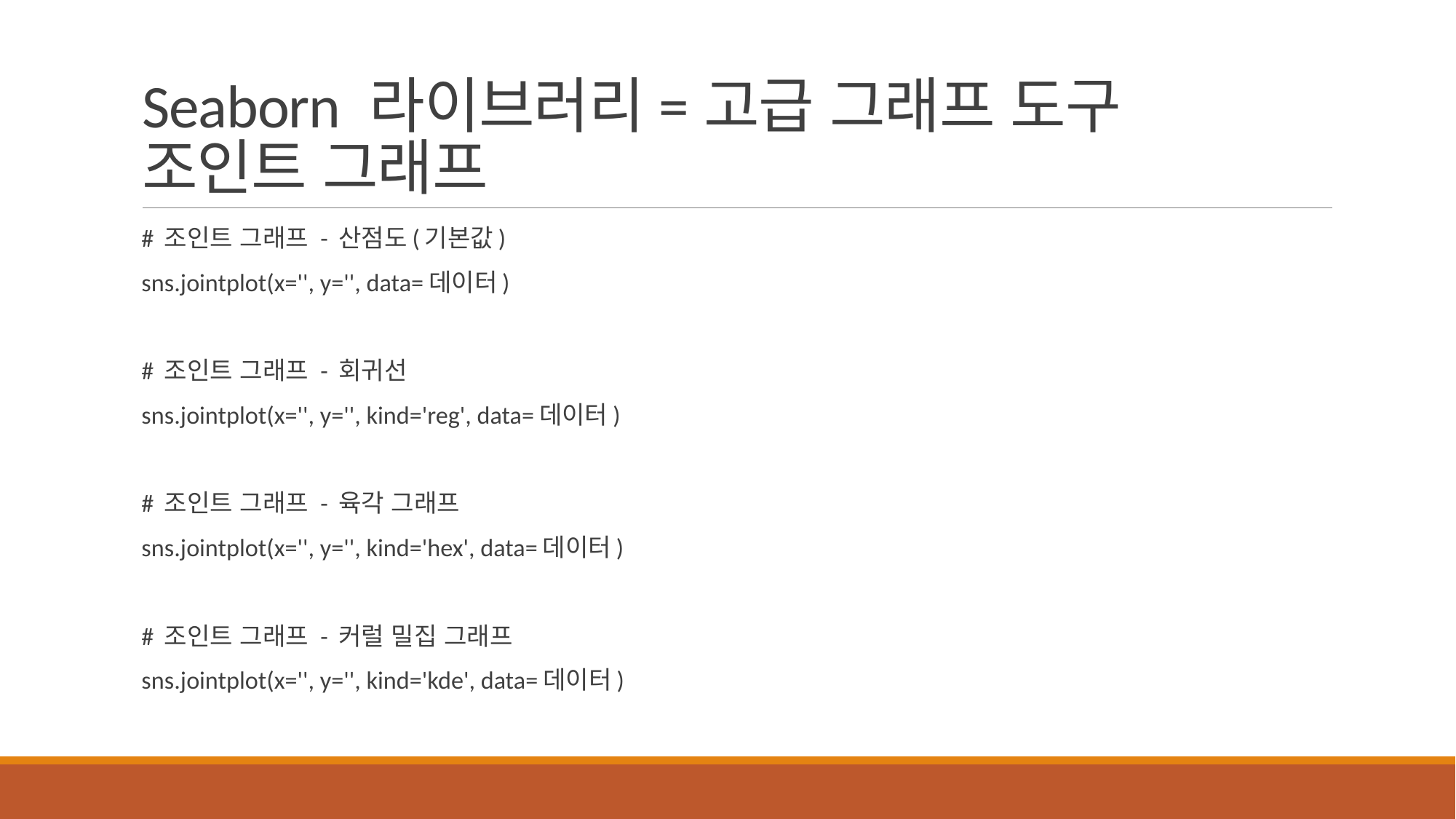

# Seaborn 라이브러리=고급 그래프 도구 조인트 그래프
# 조인트 그래프 - 산점도(기본값)
sns.jointplot(x='', y='', data=데이터)

# 조인트 그래프 - 회귀선
sns.jointplot(x='', y='', kind='reg', data=데이터)

# 조인트 그래프 - 육각 그래프
sns.jointplot(x='', y='', kind='hex', data=데이터)

# 조인트 그래프 - 커럴 밀집 그래프
sns.jointplot(x='', y='', kind='kde', data=데이터)